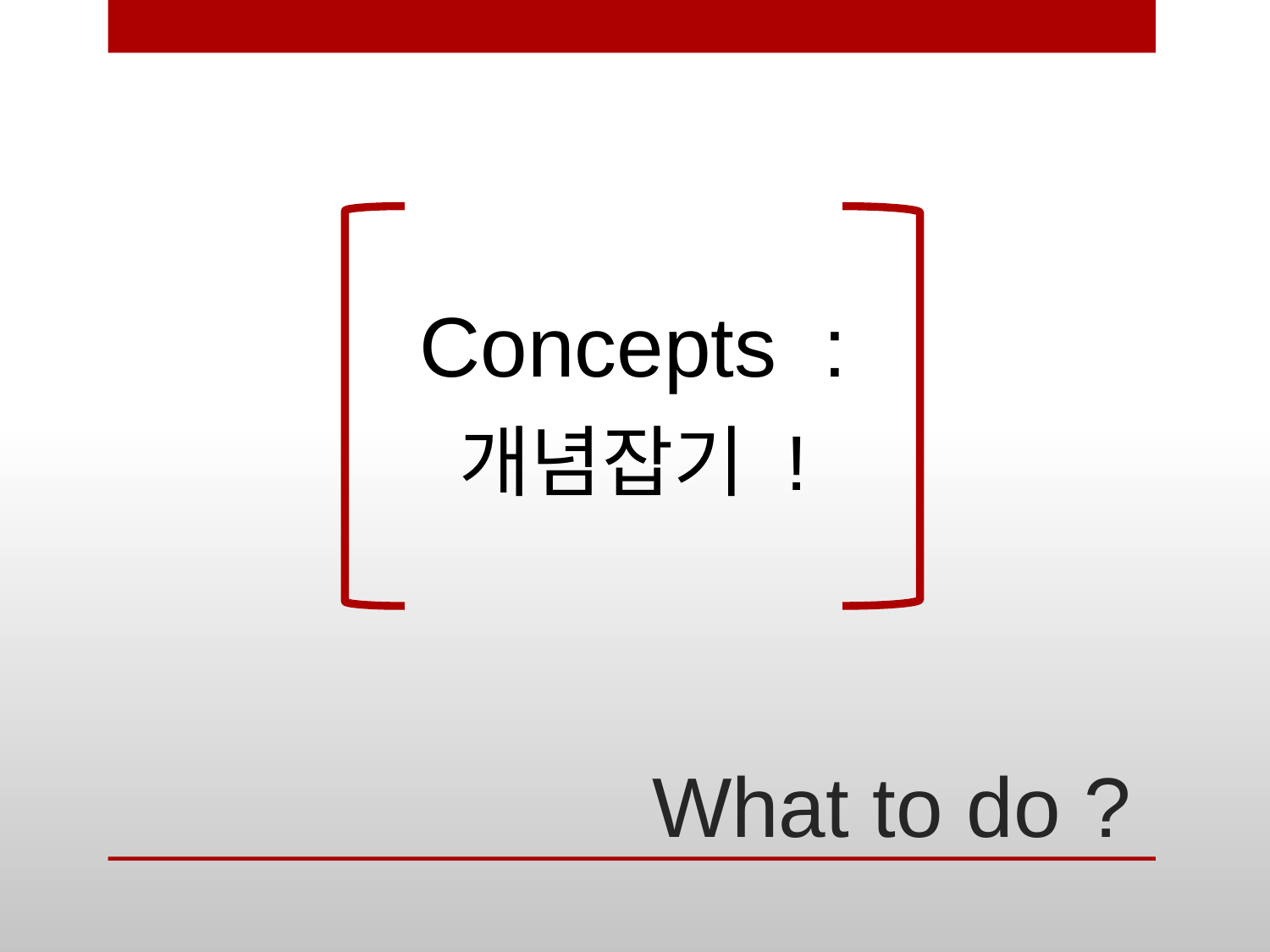

Concepts  :
개념잡기 !
# What to do ?